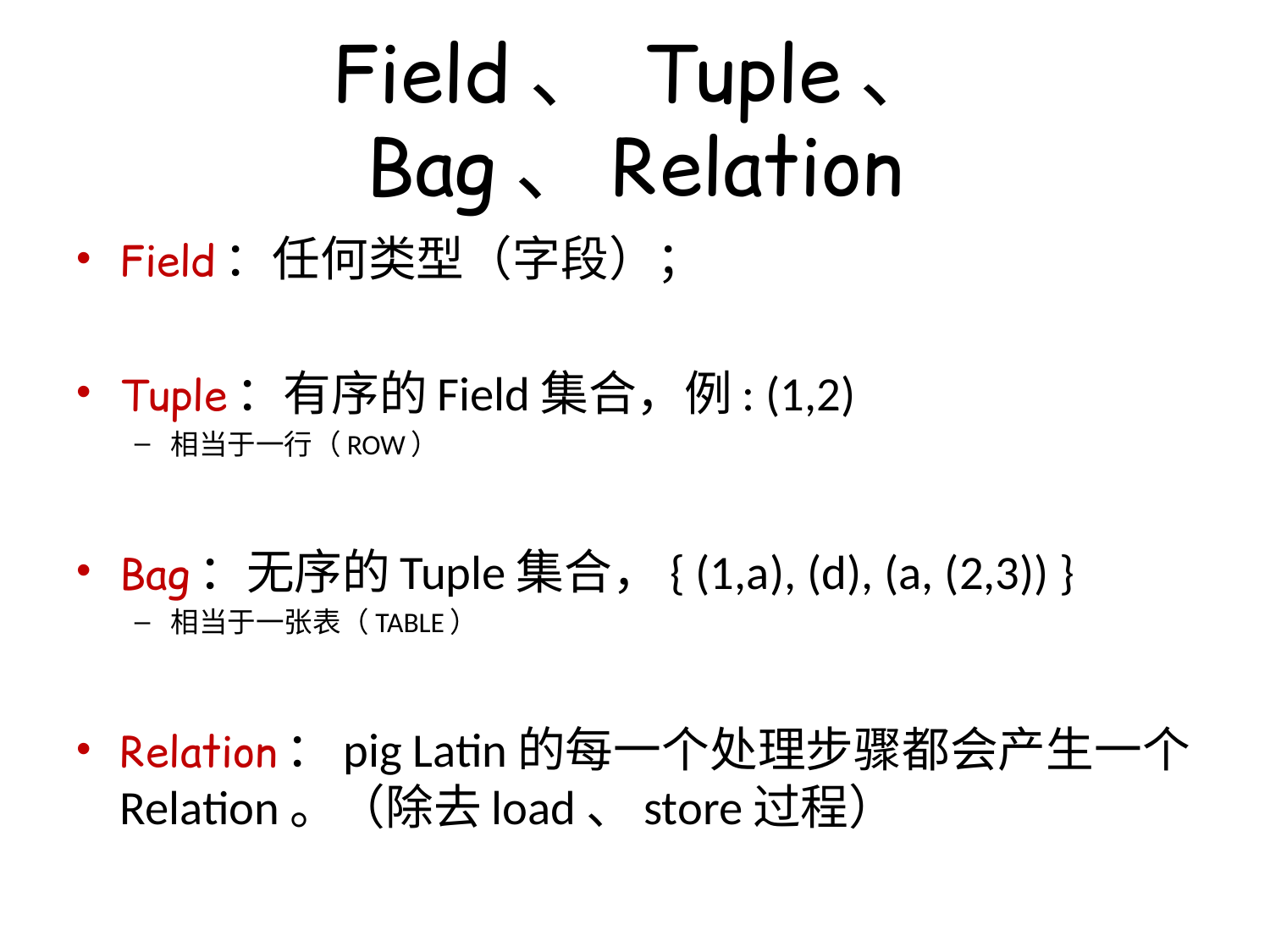

# Field、 Tuple、 Bag、Relation
Field：任何类型（字段）；

Tuple：有序的Field集合，例: (1,2)
相当于一行（ROW）

Bag：无序的Tuple集合，{ (1,a), (d), (a, (2,3)) }
相当于一张表（TABLE）

Relation：pig Latin的每一个处理步骤都会产生一个Relation。（除去load、store过程）